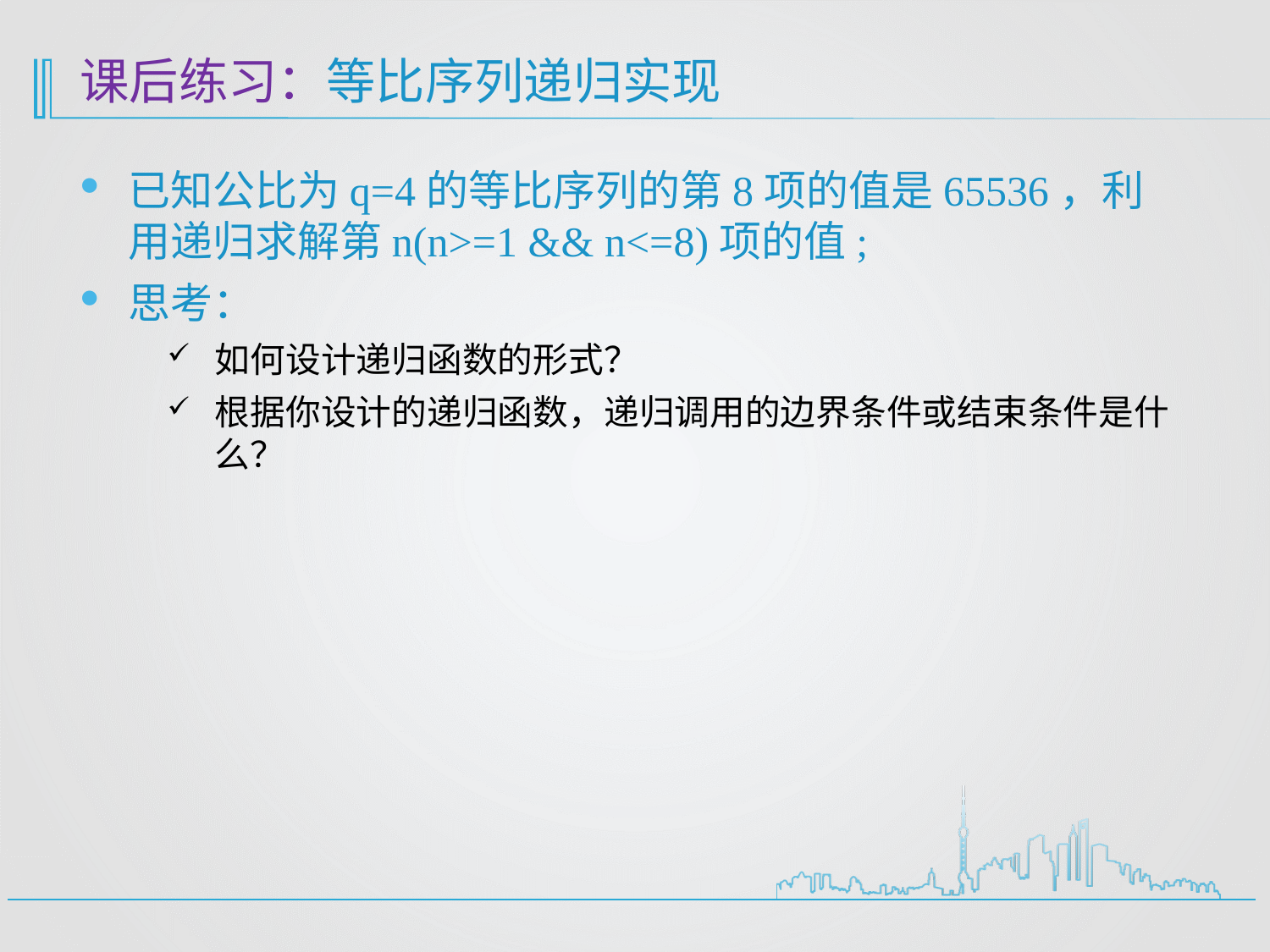

# 课后练习：等比序列递归实现
已知公比为q=4的等比序列的第8项的值是65536，利用递归求解第n(n>=1 && n<=8)项的值;
思考：
如何设计递归函数的形式？
根据你设计的递归函数，递归调用的边界条件或结束条件是什么？